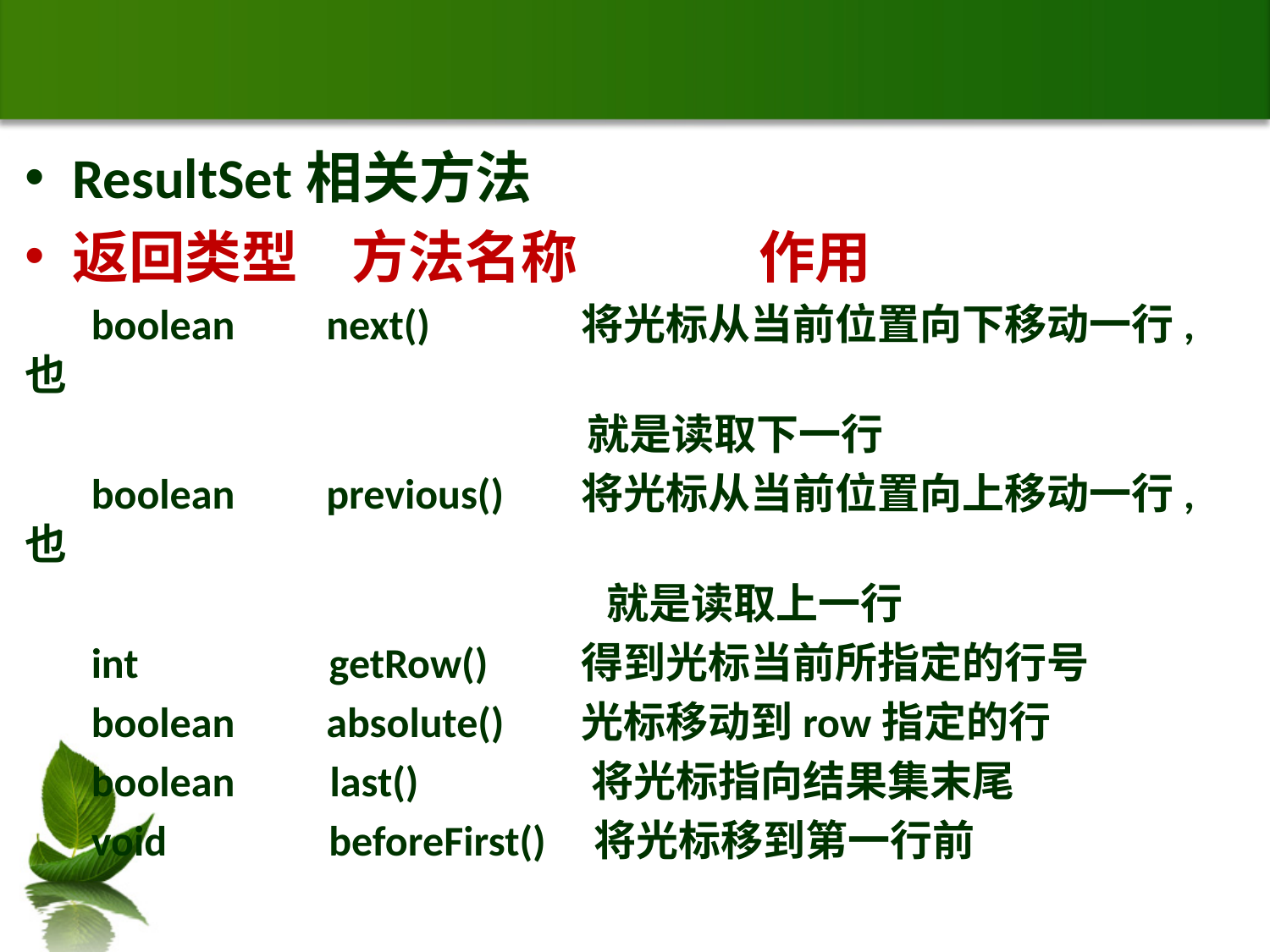

#
ResultSet相关方法
返回类型 	  方法名称 	    作用
       boolean 	     next() 	    将光标从当前位置向下移动一行,也
                                                          就是读取下一行
       boolean 	     previous() 	    将光标从当前位置向上移动一行,也
                                                            就是读取上一行
       int                    getRow() 	    得到光标当前所指定的行号
       boolean 	     absolute() 	    光标移动到row指定的行
       boolean          last()                 将光标指向结果集末尾
       void                 beforeFirst()    将光标移到第一行前